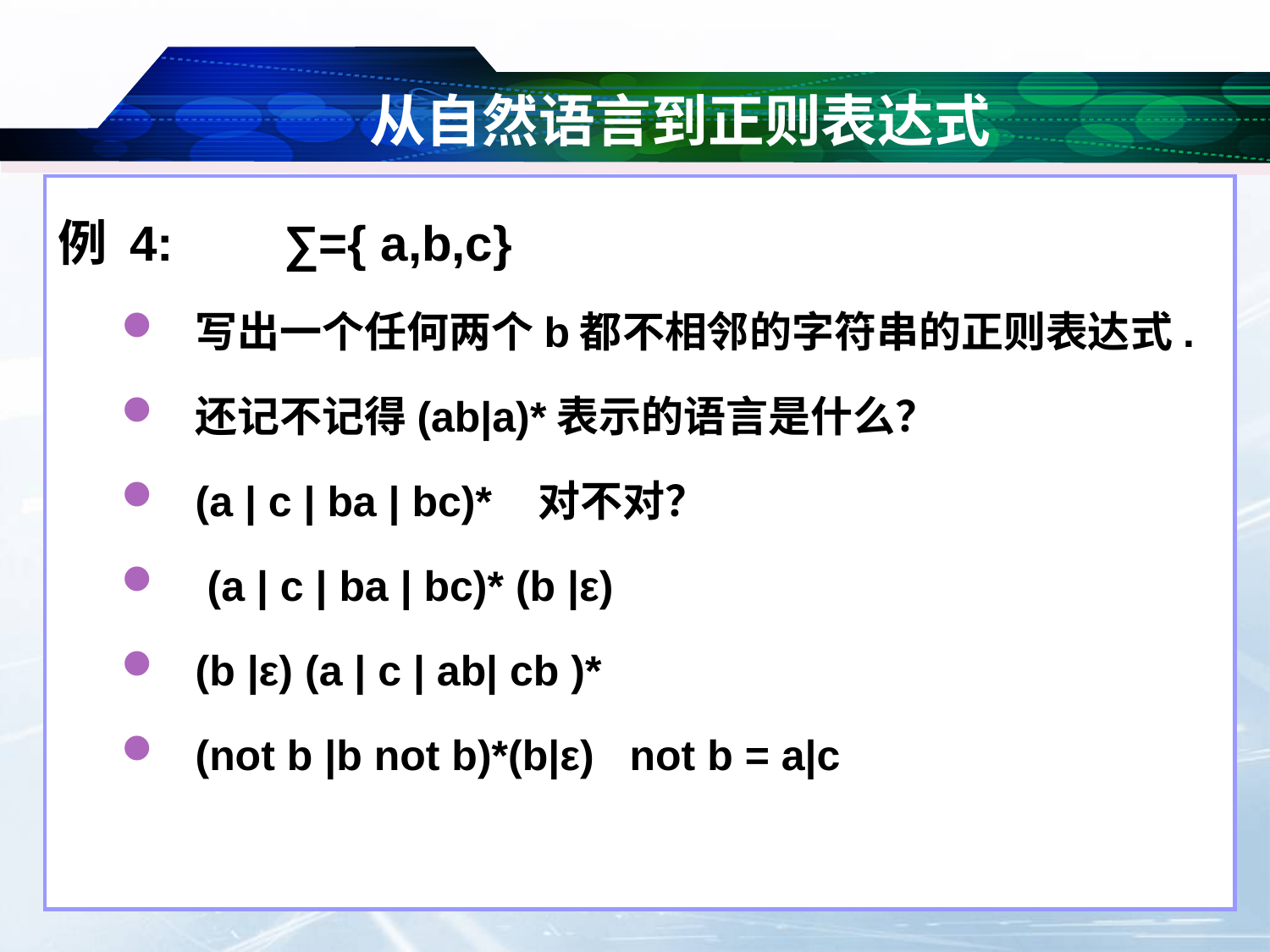

# 从自然语言到正则表达式
例 4:        ∑={ a,b,c}
写出一个任何两个b都不相邻的字符串的正则表达式.
还记不记得(ab|a)*表示的语言是什么？
(a | c | ba | bc)*   对不对？
 (a | c | ba | bc)* (b |ε)
(b |ε) (a | c | ab| cb )*
(not b |b not b)*(b|ε)   not b = a|c